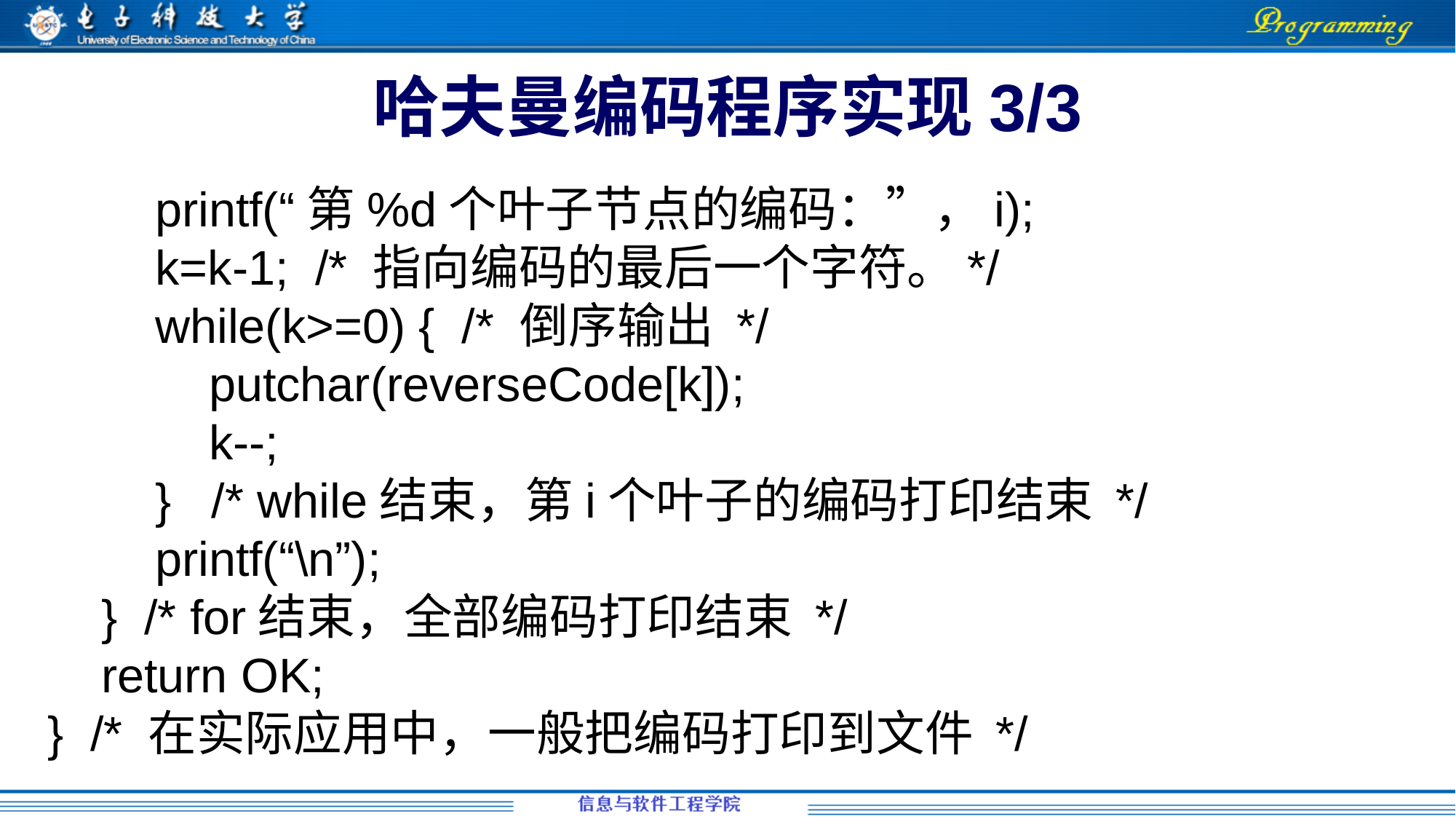

# 哈夫曼编码程序实现3/3
        printf(“第%d个叶子节点的编码：”，i);
        k=k-1;  /* 指向编码的最后一个字符。*/
        while(k>=0) {  /* 倒序输出 */
            putchar(reverseCode[k]);
            k--;
        }   /* while结束，第i个叶子的编码打印结束 */
        printf(“\n”);
    }  /* for结束，全部编码打印结束 */
    return OK;
}  /* 在实际应用中，一般把编码打印到文件 */